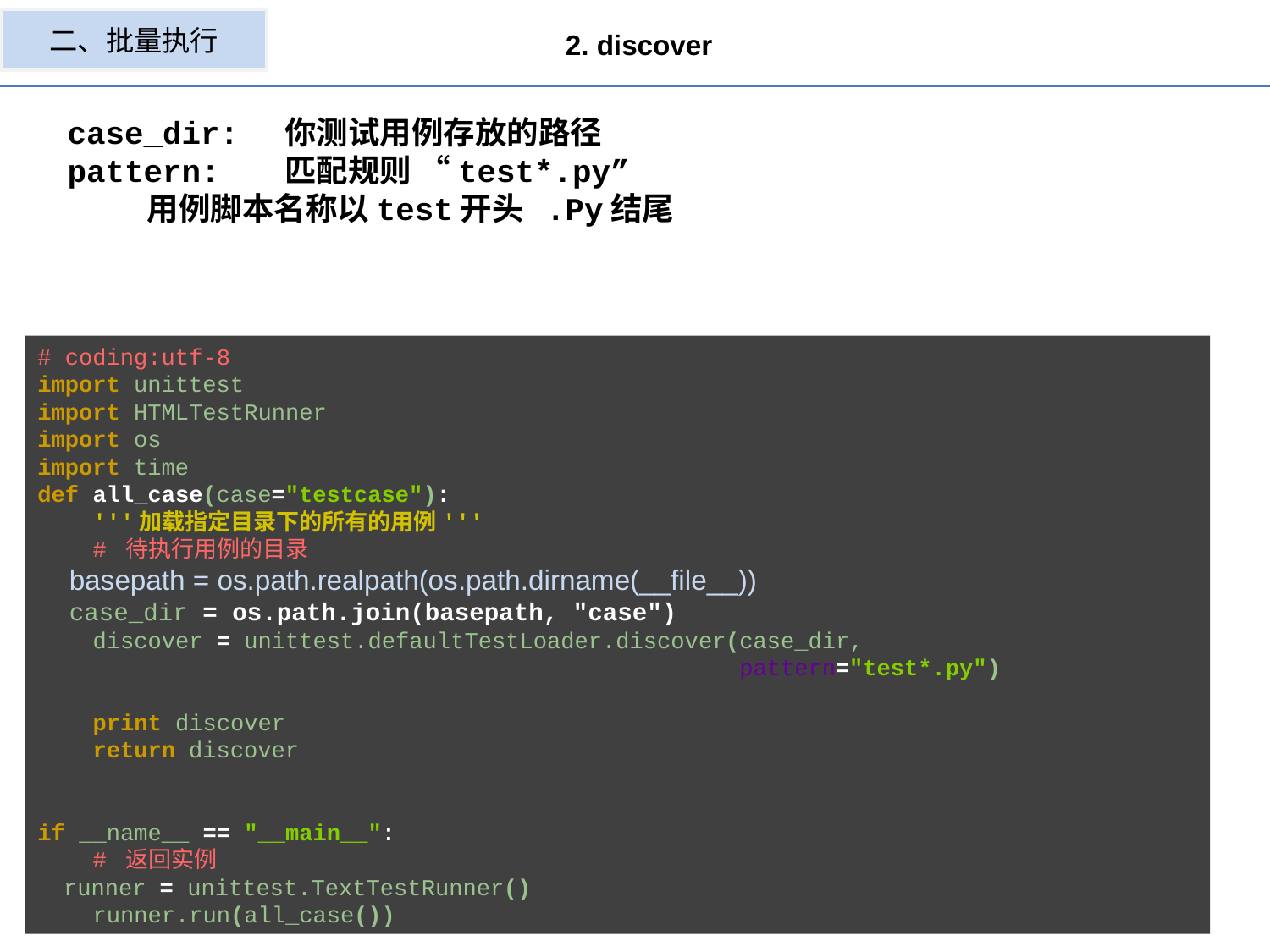

二、批量执行
2. discover
case_dir:  你测试用例存放的路径
pattern:   匹配规则 “test*.py”
          用例脚本名称以test开头  .Py结尾

# coding:utf-8 import unittest import HTMLTestRunner import os import time def all_case(case="testcase"): '''加载指定目录下的所有的用例''' # 待执行用例的目录
     basepath = os.path.realpath(os.path.dirname(__file__))
     case_dir = os.path.join(basepath, "case")
    discover = unittest.defaultTestLoader.discover(case_dir,
                                                   pattern="test*.py")
    print discover
    return discover
if __name__ == "__main__":
    # 返回实例
    runner = unittest.TextTestRunner()
    runner.run(all_case())